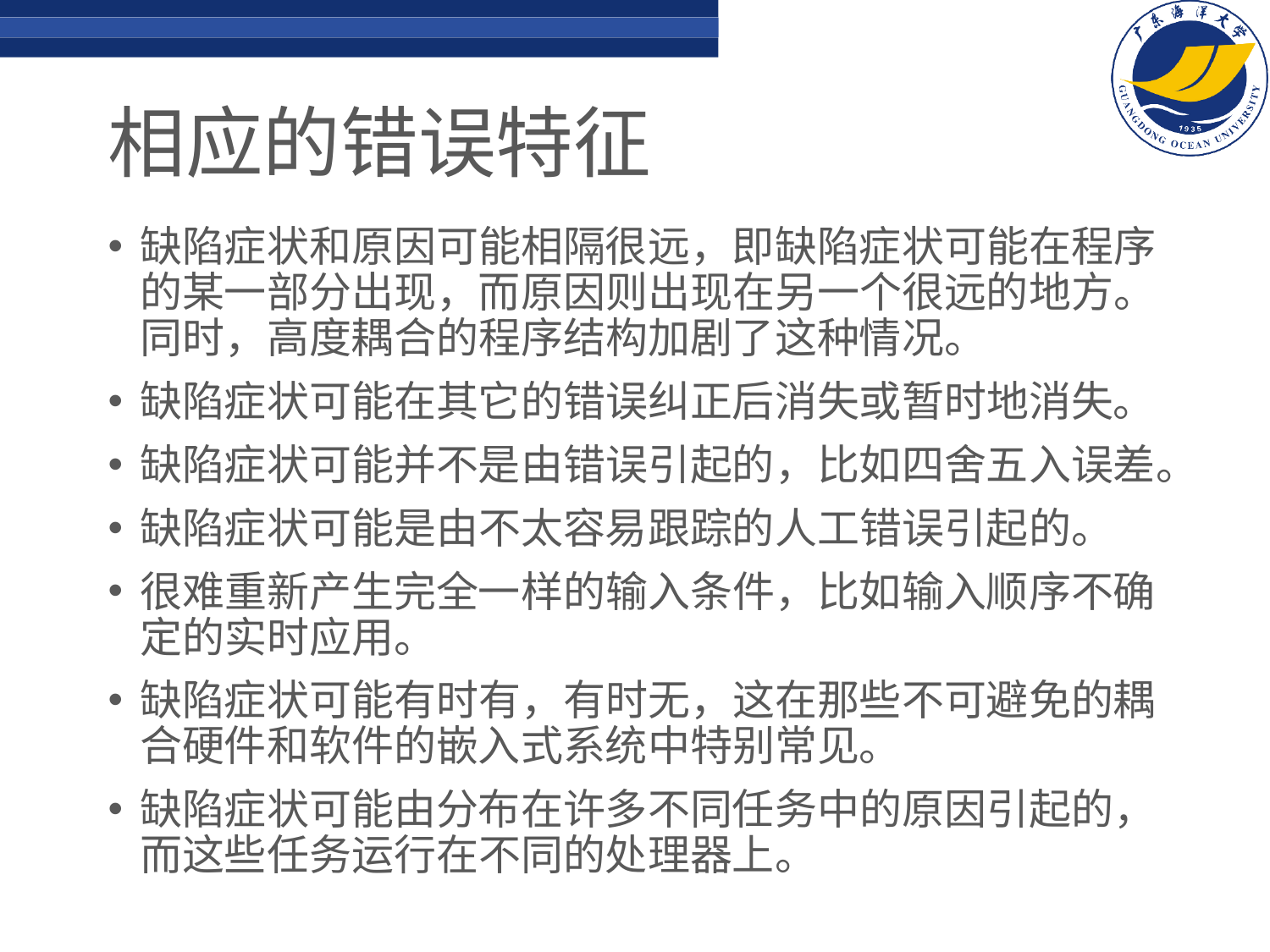

# 相应的错误特征
缺陷症状和原因可能相隔很远，即缺陷症状可能在程序的某一部分出现，而原因则出现在另一个很远的地方。同时，高度耦合的程序结构加剧了这种情况。
缺陷症状可能在其它的错误纠正后消失或暂时地消失。
缺陷症状可能并不是由错误引起的，比如四舍五入误差。
缺陷症状可能是由不太容易跟踪的人工错误引起的。
很难重新产生完全一样的输入条件，比如输入顺序不确定的实时应用。
缺陷症状可能有时有，有时无，这在那些不可避免的耦合硬件和软件的嵌入式系统中特别常见。
缺陷症状可能由分布在许多不同任务中的原因引起的，而这些任务运行在不同的处理器上。
35